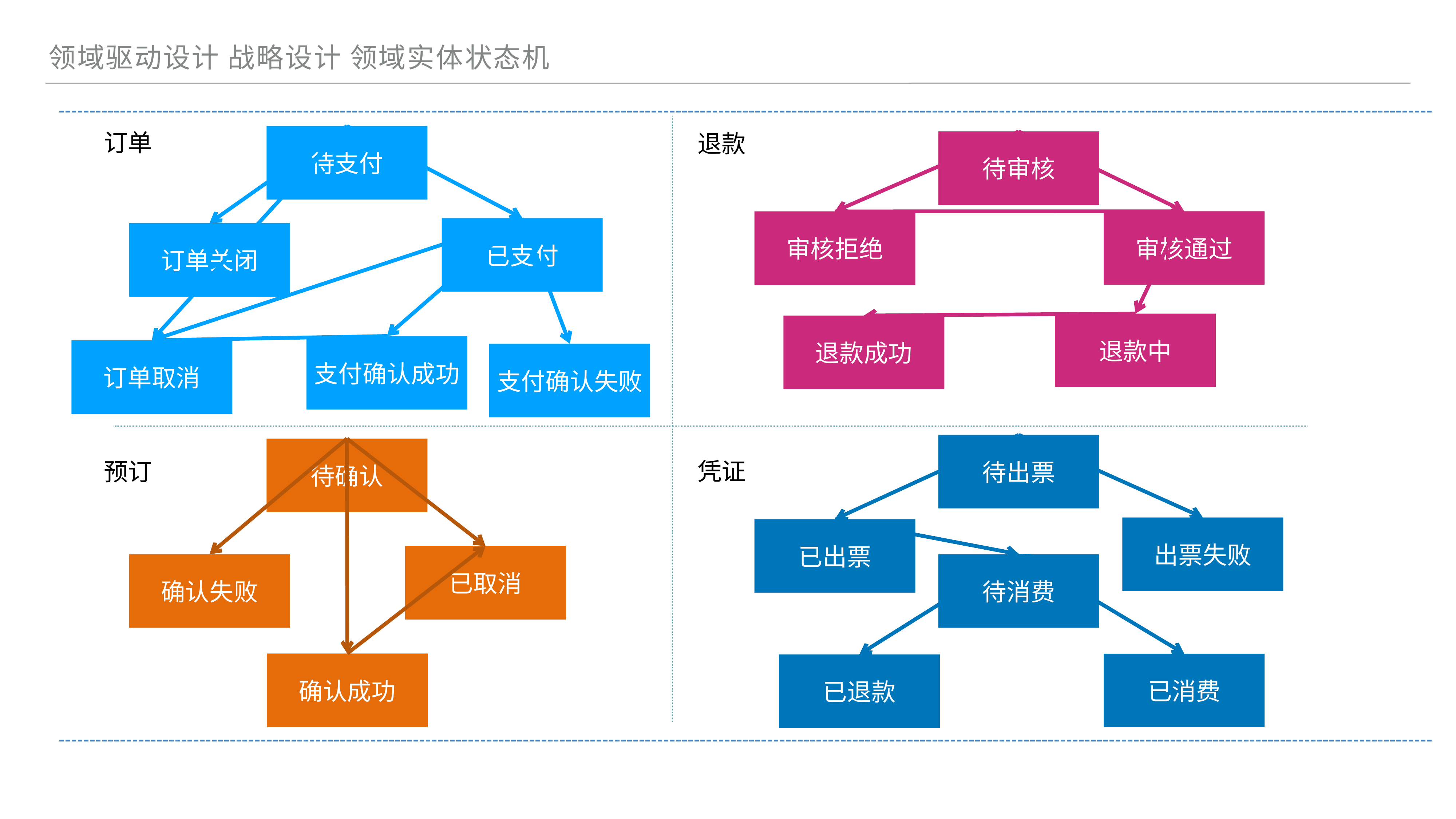

领域驱动设计 战略设计 领域实体状态机

订单
退款
待支付
待审核
审核通过
审核拒绝
已支付
订单关闭
退款中
退款成功
支付确认成功
订单取消
支付确认失败

待出票
待确认
凭证
预订
出票失败
已出票
已取消
确认失败
待消费
确认成功
已消费
已退款